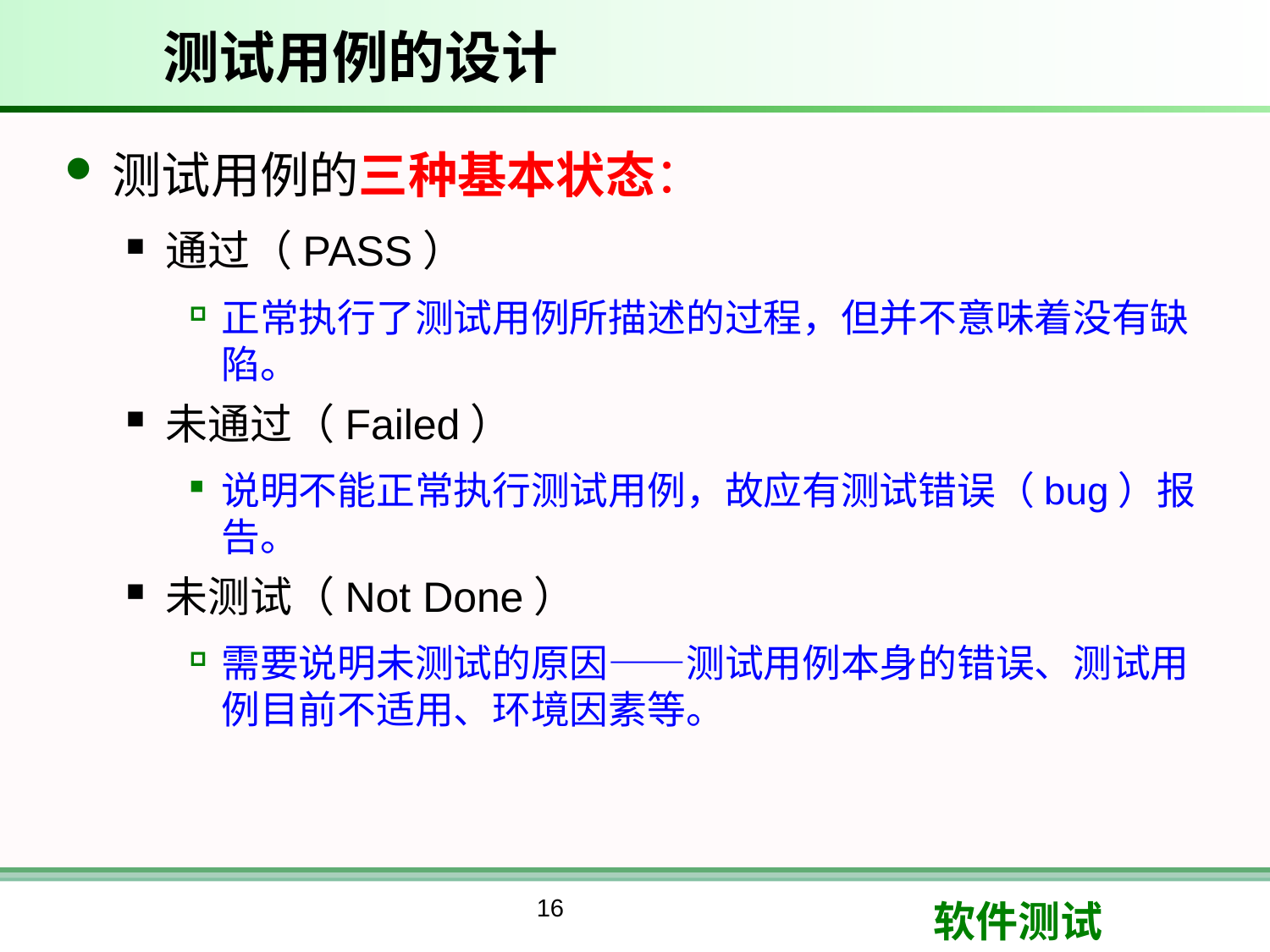

# 测试用例的设计
测试用例的三种基本状态：
通过（PASS）
正常执行了测试用例所描述的过程，但并不意味着没有缺陷。
未通过（Failed）
说明不能正常执行测试用例，故应有测试错误（bug）报告。
未测试（Not Done）
需要说明未测试的原因——测试用例本身的错误、测试用例目前不适用、环境因素等。

16